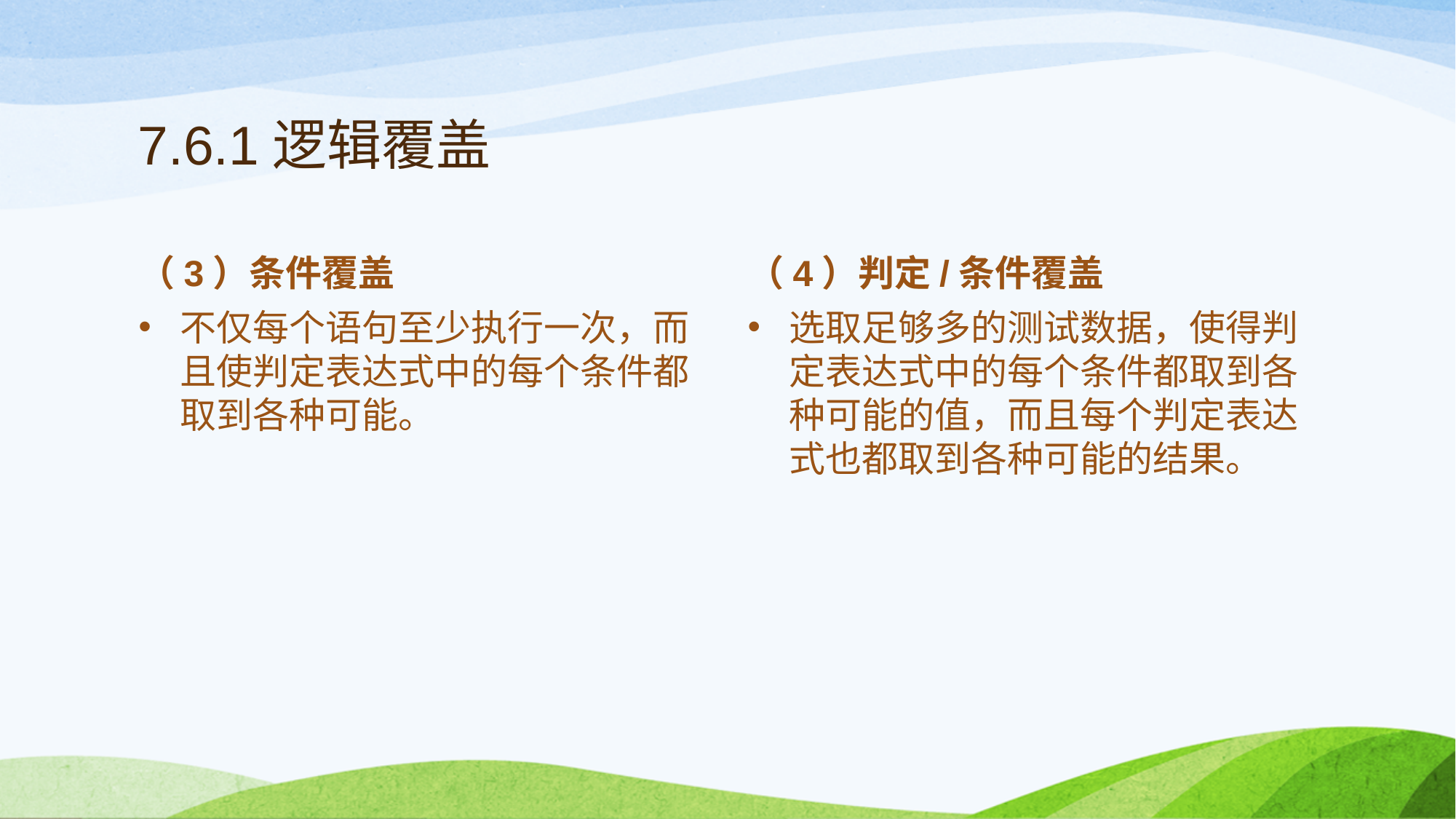

# 7.6.1逻辑覆盖
（3）条件覆盖
（4）判定/条件覆盖
不仅每个语句至少执行一次，而且使判定表达式中的每个条件都取到各种可能。
选取足够多的测试数据，使得判定表达式中的每个条件都取到各种可能的值，而且每个判定表达式也都取到各种可能的结果。